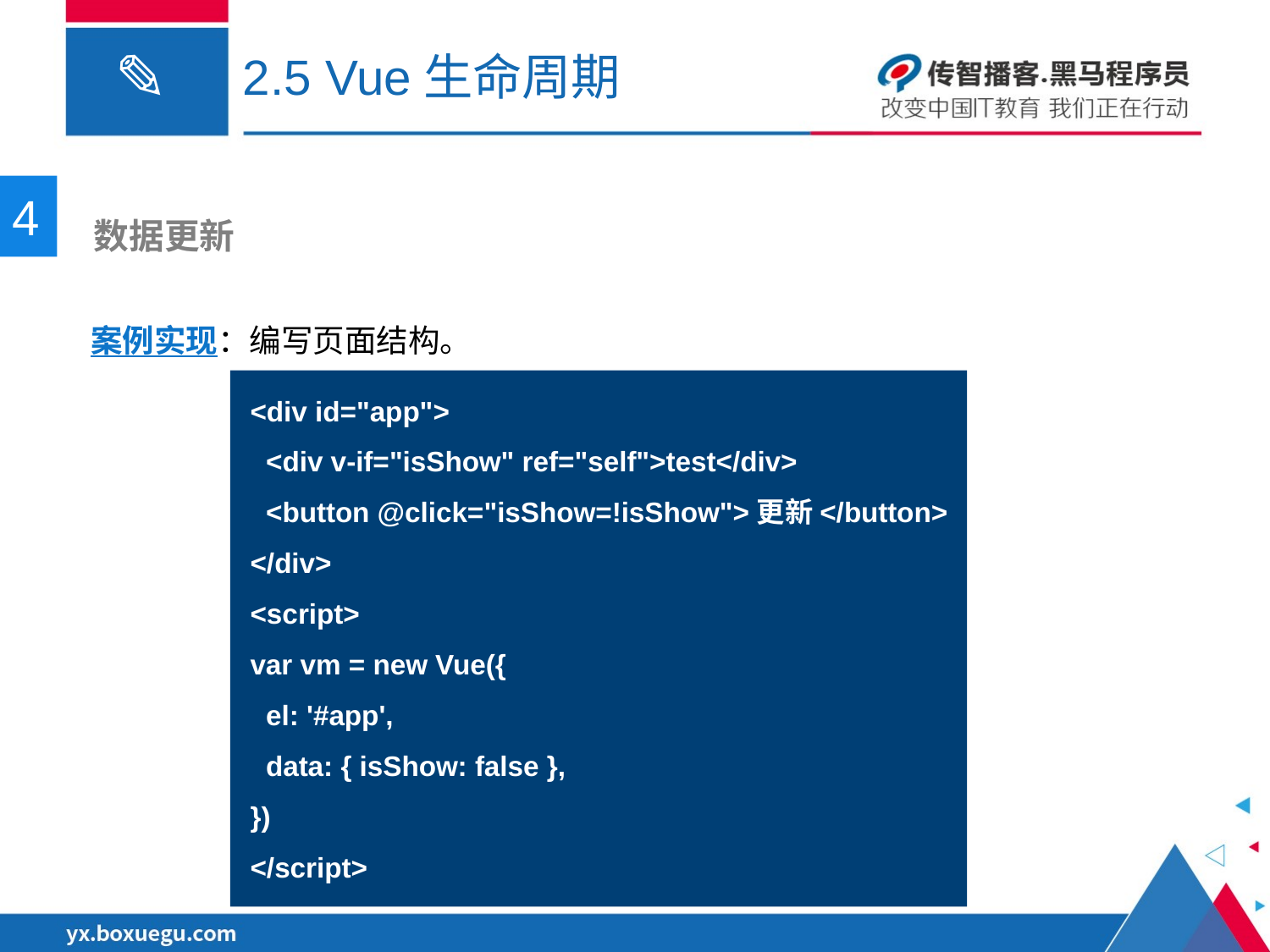

# 2.5 Vue生命周期

4
  数据更新
案例实现：编写页面结构。

<div id="app">
  <div v-if="isShow" ref="self">test</div>
  <button @click="isShow=!isShow">更新</button>
</div>
<script>
var vm = new Vue({
  el: '#app',
  data: { isShow: false },
})
</script>